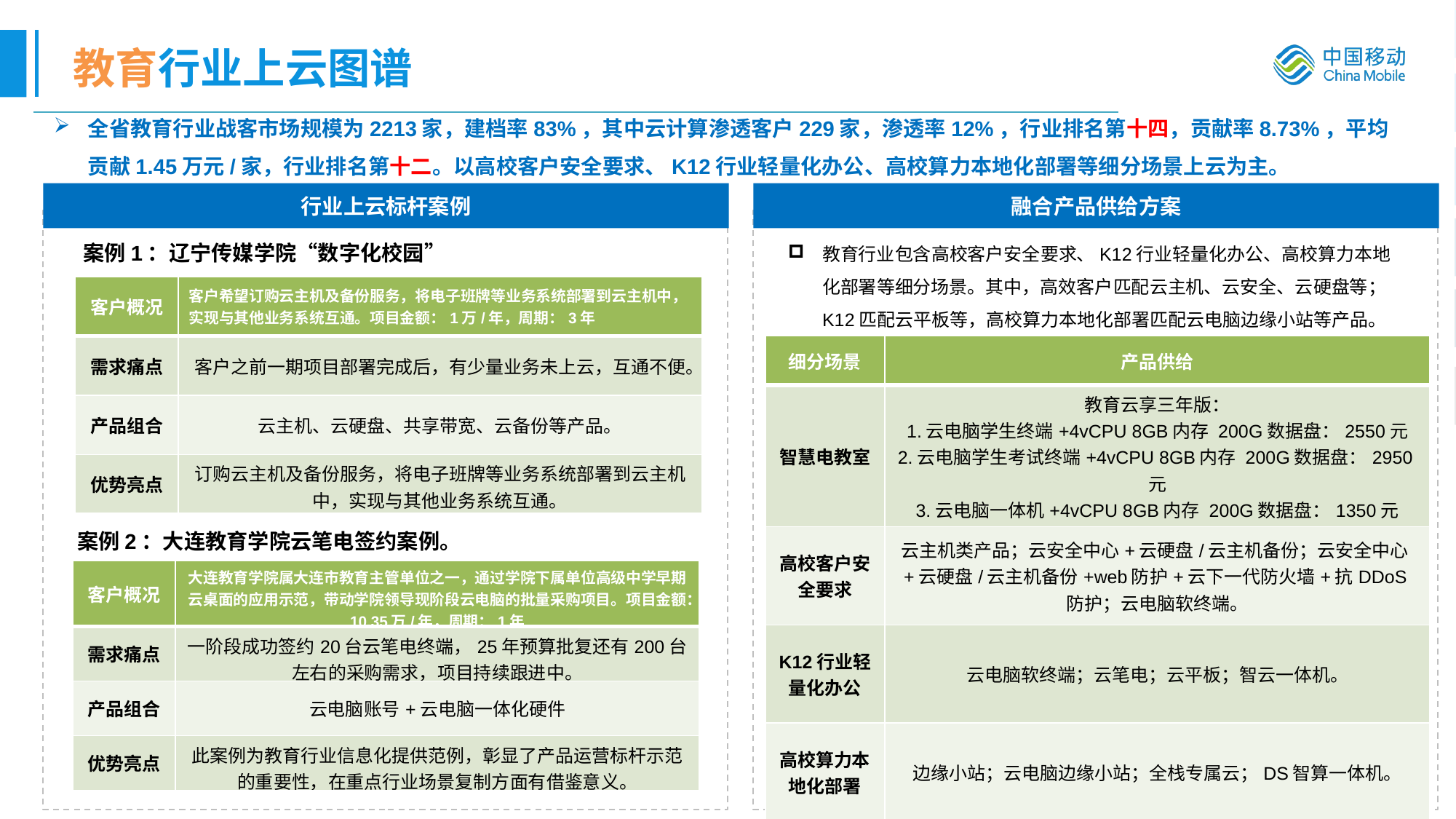

# 教育行业上云图谱
全省教育行业战客市场规模为2213家，建档率83%，其中云计算渗透客户229家，渗透率12%，行业排名第十四，贡献率8.73%，平均贡献1.45万元/家，行业排名第十二。以高校客户安全要求、K12行业轻量化办公、高校算力本地化部署等细分场景上云为主。

行业上云标杆案例
融合产品供给方案

教育行业包含高校客户安全要求、K12行业轻量化办公、高校算力本地化部署等细分场景。其中，高效客户匹配云主机、云安全、云硬盘等；K12匹配云平板等，高校算力本地化部署匹配云电脑边缘小站等产品。
案例1：辽宁传媒学院“数字化校园”
| 客户概况 | 客户希望订购云主机及备份服务，将电子班牌等业务系统部署到云主机中，实现与其他业务系统互通。项目金额：1万/年，周期：3年 |
| --- | --- |
| 需求痛点 | 客户之前一期项目部署完成后，有少量业务未上云，互通不便。 |
| 产品组合 | 云主机、云硬盘、共享带宽、云备份等产品。 |
| 优势亮点 | 订购云主机及备份服务，将电子班牌等业务系统部署到云主机中，实现与其他业务系统互通。 |
| 细分场景 | 产品供给 |
| --- | --- |
| 智慧电教室 | 教育云享三年版： 1.云电脑学生终端+4vCPU 8GB内存 200G数据盘：2550元 2.云电脑学生考试终端+4vCPU 8GB内存 200G数据盘：2950元 3.云电脑一体机+4vCPU 8GB内存 200G数据盘：1350元 4.卡片机+4vCPU 8GB内存 200G数据盘：550元 |
| 高校客户安全要求 | 云主机类产品；云安全中心+云硬盘/云主机备份；云安全中心+云硬盘/云主机备份+web防护+云下一代防火墙+抗DDoS防护；云电脑软终端。 |
| K12行业轻量化办公 | 云电脑软终端；云笔电；云平板；智云一体机。 |
| 高校算力本地化部署 | 边缘小站；云电脑边缘小站；全栈专属云；DS智算一体机。 |
案例2：大连教育学院云笔电签约案例。
| 客户概况 | 大连教育学院属大连市教育主管单位之一，通过学院下属单位高级中学早期云桌面的应用示范，带动学院领导现阶段云电脑的批量采购项目。项目金额：10.35万/年，周期：1年 |
| --- | --- |
| 需求痛点 | 一阶段成功签约20台云笔电终端，25年预算批复还有200台左右的采购需求，项目持续跟进中。 |
| 产品组合 | 云电脑账号+云电脑一体化硬件 |
| 优势亮点 | 此案例为教育行业信息化提供范例，彰显了产品运营标杆示范的重要性，在重点行业场景复制方面有借鉴意义。 |